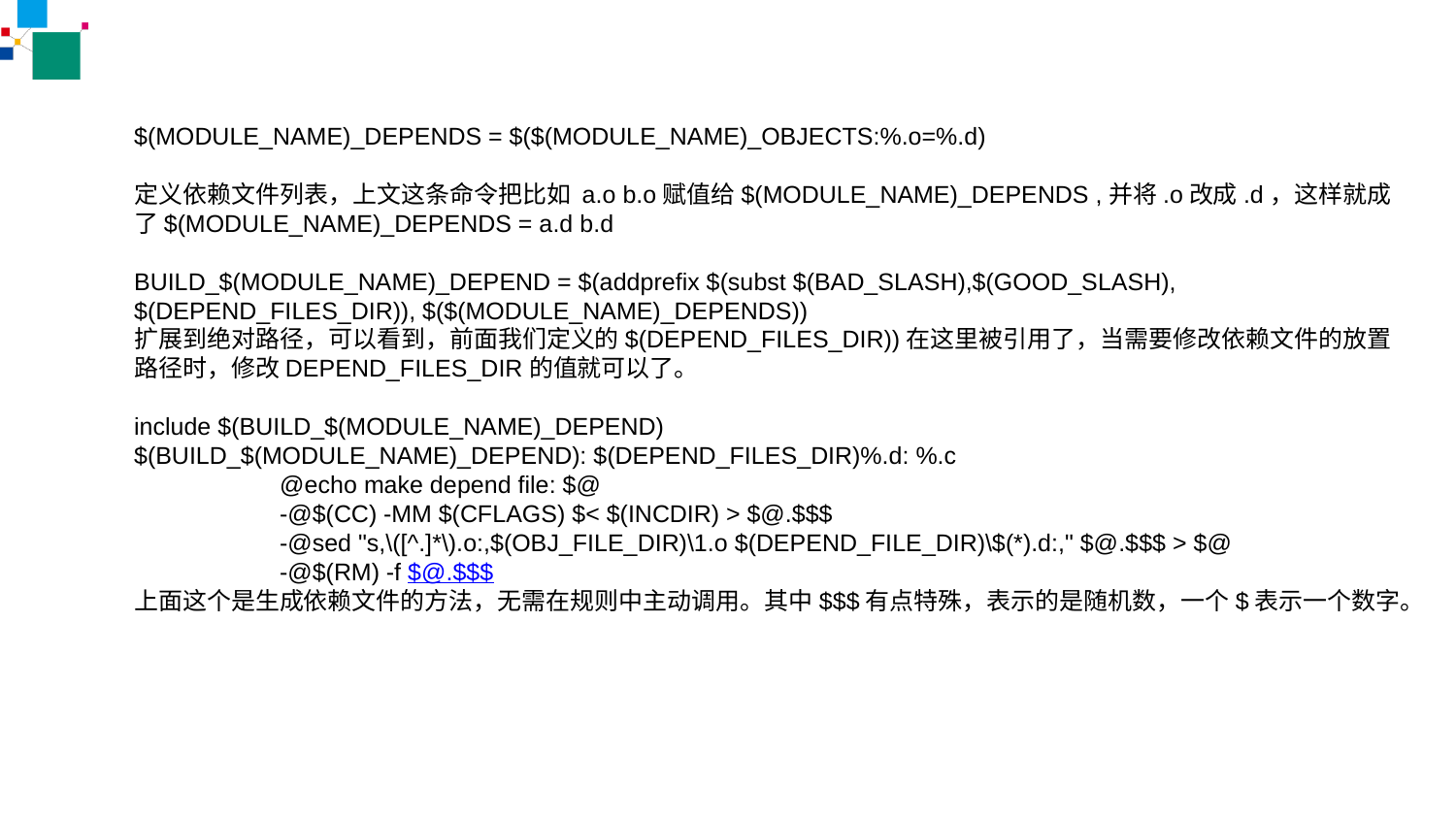

$(MODULE_NAME)_DEPENDS = $($(MODULE_NAME)_OBJECTS:%.o=%.d)

定义依赖文件列表，上文这条命令把比如 a.o b.o赋值给$(MODULE_NAME)_DEPENDS ,并将.o改成.d，这样就成
了$(MODULE_NAME)_DEPENDS = a.d b.d

BUILD_$(MODULE_NAME)_DEPEND = $(addprefix $(subst $(BAD_SLASH),$(GOOD_SLASH),
$(DEPEND_FILES_DIR)), $($(MODULE_NAME)_DEPENDS))
扩展到绝对路径，可以看到，前面我们定义的$(DEPEND_FILES_DIR))在这里被引用了，当需要修改依赖文件的放置
路径时，修改DEPEND_FILES_DIR的值就可以了。

include $(BUILD_$(MODULE_NAME)_DEPEND)
$(BUILD_$(MODULE_NAME)_DEPEND): $(DEPEND_FILES_DIR)%.d: %.c
	@echo make depend file: $@
	-@$(CC) -MM $(CFLAGS) $< $(INCDIR) > $@.$$$
	-@sed "s,\([^.]*\).o:,$(OBJ_FILE_DIR)\1.o $(DEPEND_FILE_DIR)\$(*).d:," $@.$$$ > $@
	-@$(RM) -f $@.$$$
上面这个是生成依赖文件的方法，无需在规则中主动调用。其中$$$有点特殊，表示的是随机数，一个$表示一个数字。